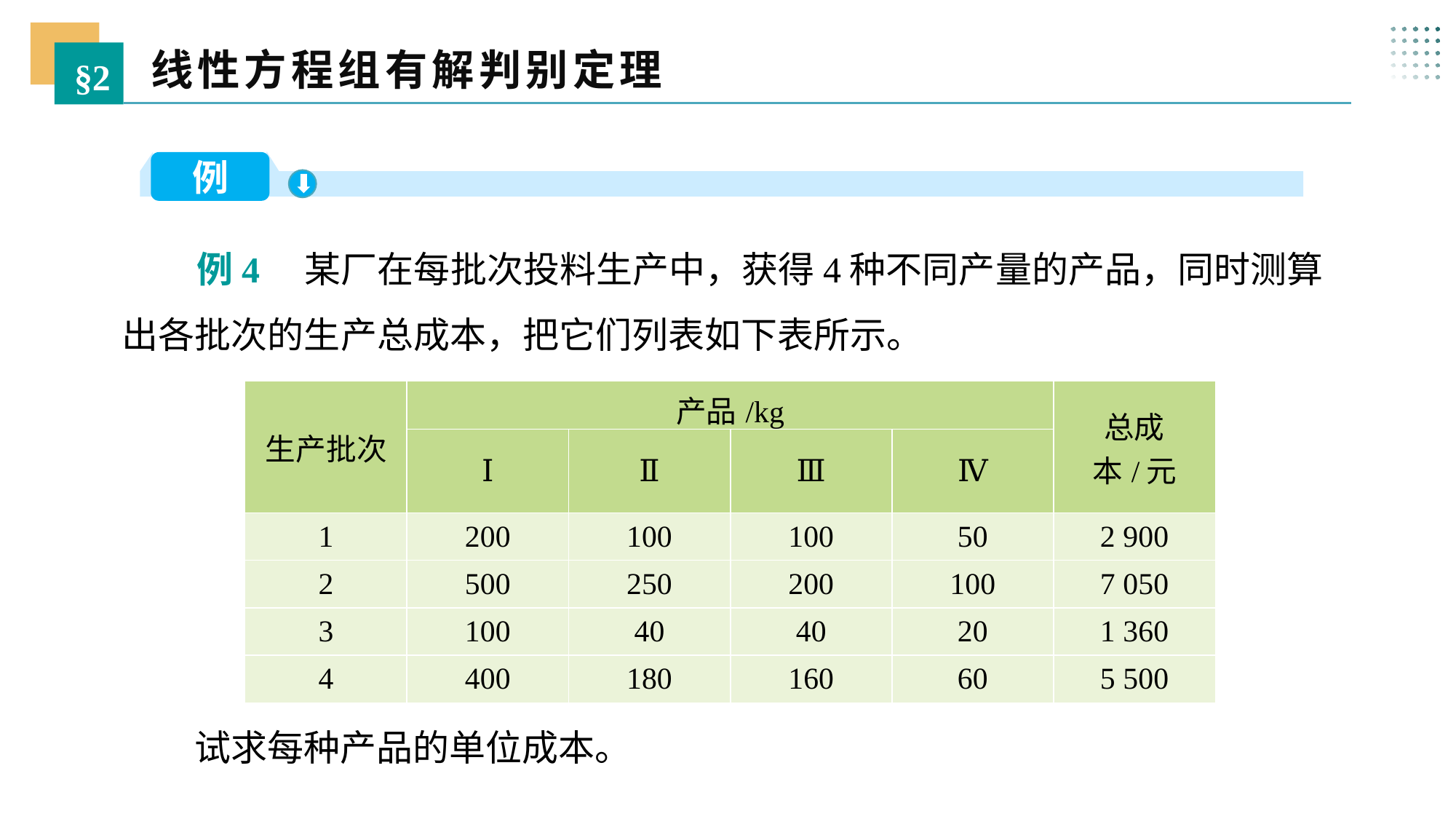

线性方程组有解判别定理
§2

例

        例4    某厂在每批次投料生产中，获得4种不同产量的产品，同时测算出各批次的生产总成本，把它们列表如下表所示。
| 生产批次 | 产品/kg |  |  |  | 总成本/元 |
| --- | --- | --- | --- | --- | --- |
|  | Ⅰ | Ⅱ | Ⅲ | Ⅳ |  |
| 1 | 200 | 100 | 100 | 50 | 2 900 |
| 2 | 500 | 250 | 200 | 100 | 7 050 |
| 3 | 100 | 40 | 40 | 20 | 1 360 |
| 4 | 400 | 180 | 160 | 60 | 5 500 |
试求每种产品的单位成本。